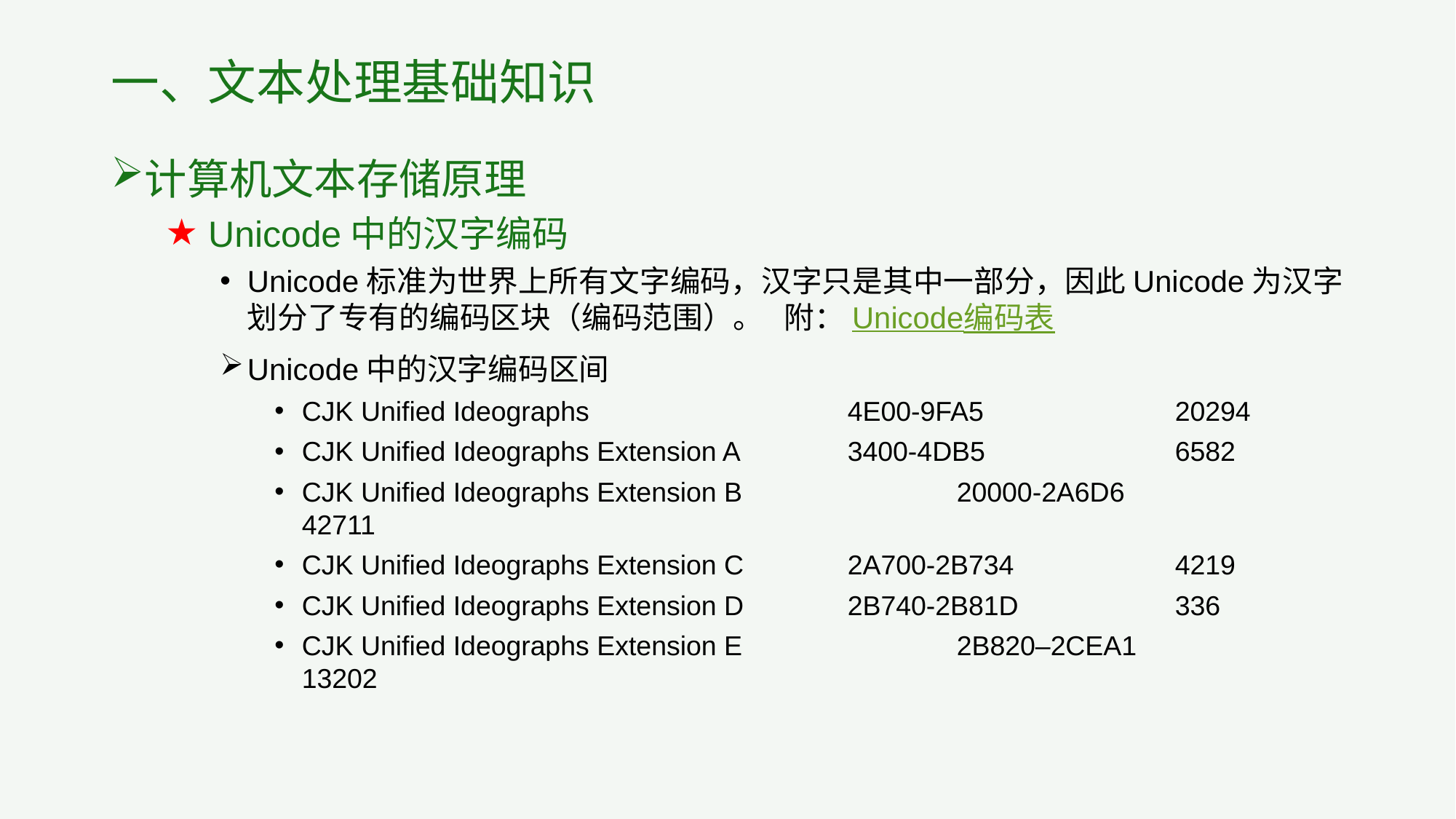

# 一、文本处理基础知识
计算机文本存储原理
 Unicode中的汉字编码
Unicode标准为世界上所有文字编码，汉字只是其中一部分，因此Unicode为汉字划分了专有的编码区块（编码范围）。   附：Unicode编码表
Unicode中的汉字编码区间
CJK Unified Ideographs			4E00-9FA5		20294
CJK Unified Ideographs Extension A	3400-4DB5		6582
CJK Unified Ideographs Extension B		20000-2A6D6		42711
CJK Unified Ideographs Extension C	2A700-2B734		4219
CJK Unified Ideographs Extension D	2B740-2B81D		336
CJK Unified Ideographs Extension E		2B820–2CEA1		13202